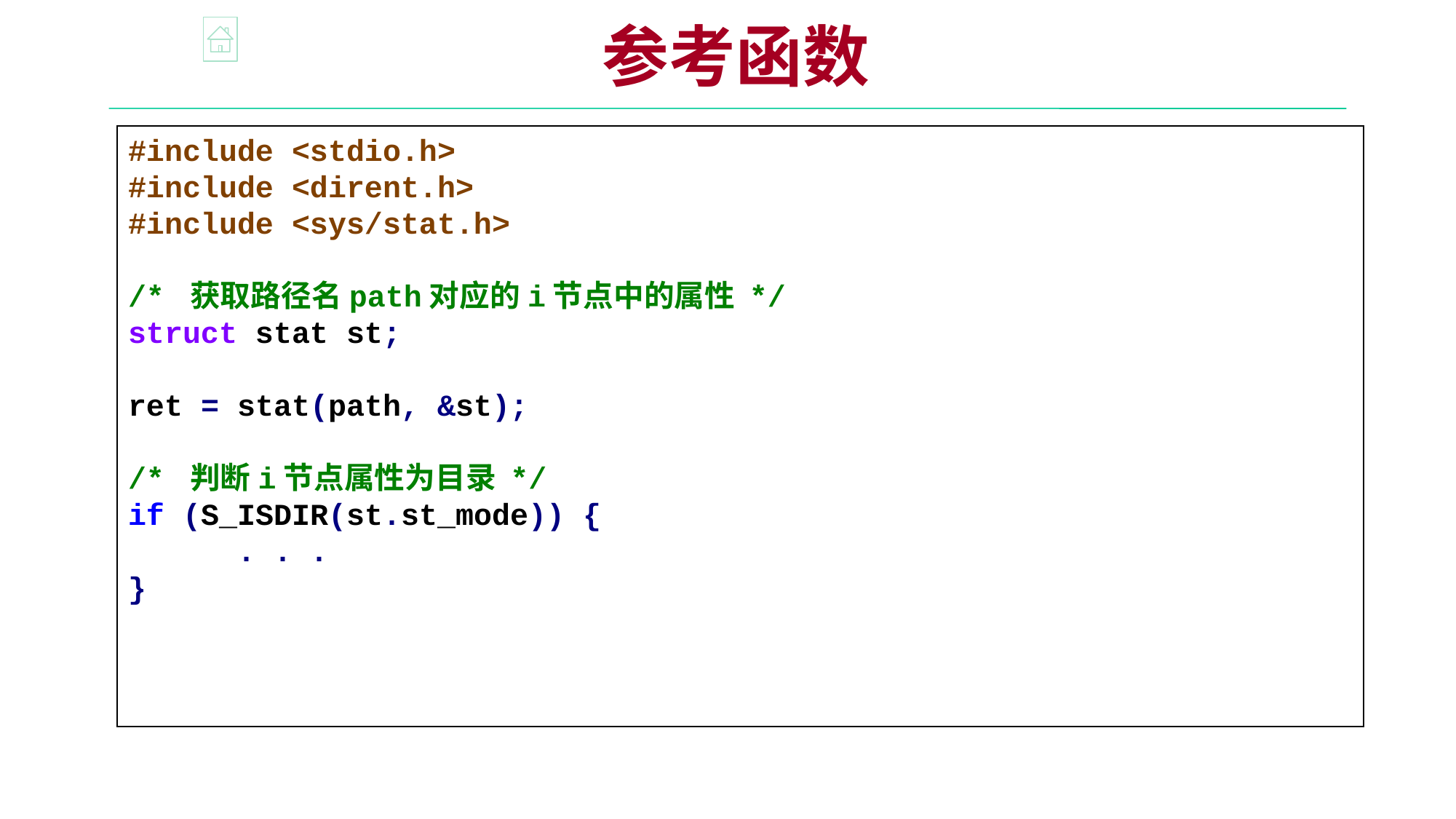

参考函数

#include <stdio.h>
#include <dirent.h>
#include <sys/stat.h>

/* 获取路径名path对应的i节点中的属性 */
struct stat st;

ret = stat(path, &st);

/* 判断i节点属性为目录 */
if (S_ISDIR(st.st_mode)) {
	. . .
}